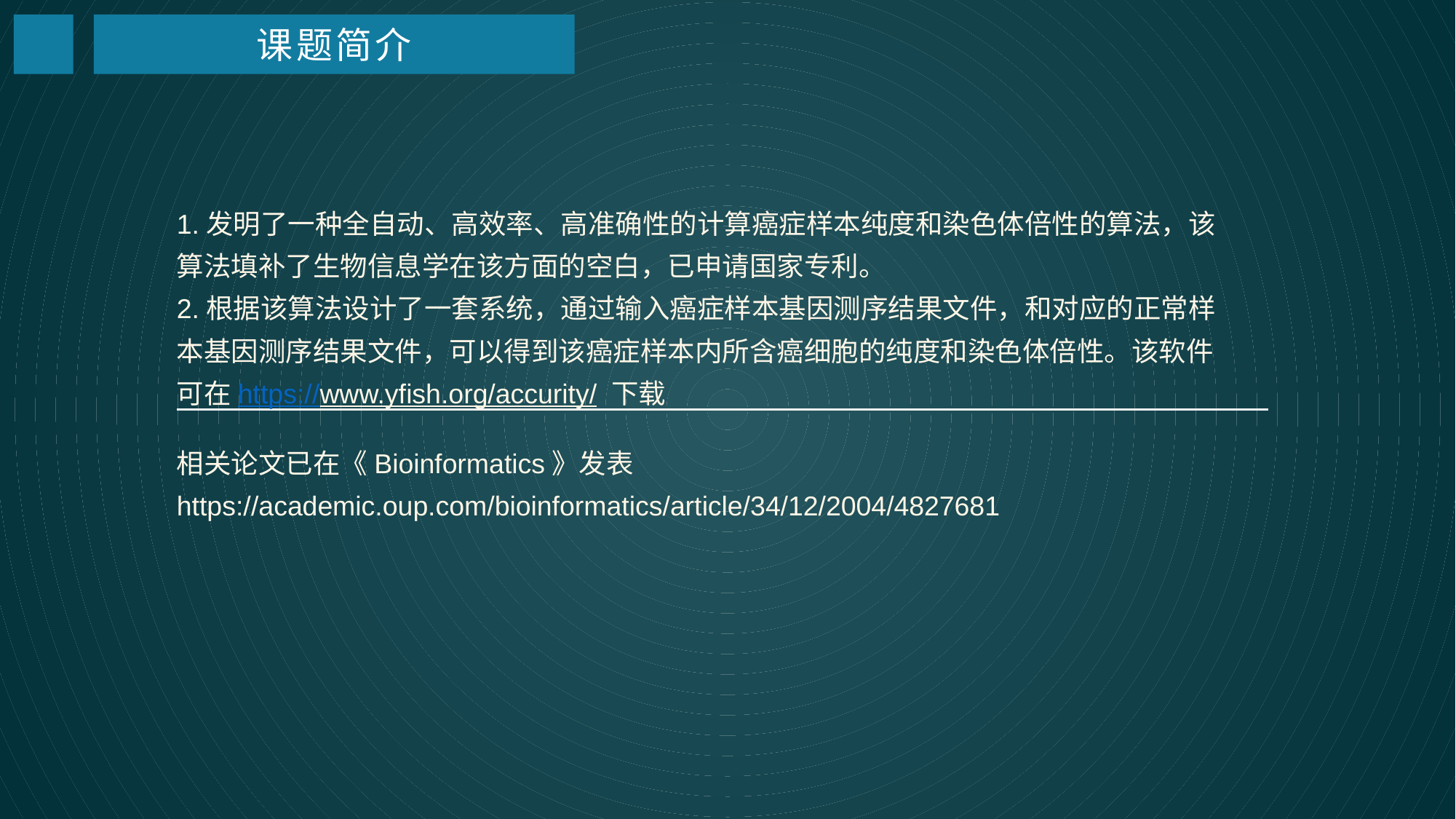

课题简介
1.发明了一种全自动、高效率、高准确性的计算癌症样本纯度和染色体倍性的算法，该算法填补了生物信息学在该方面的空白，已申请国家专利。
2.根据该算法设计了一套系统，通过输入癌症样本基因测序结果文件，和对应的正常样本基因测序结果文件，可以得到该癌症样本内所含癌细胞的纯度和染色体倍性。该软件可在https://www.yfish.org/accurity/ 下载
相关论文已在《Bioinformatics》发表
https://academic.oup.com/bioinformatics/article/34/12/2004/4827681